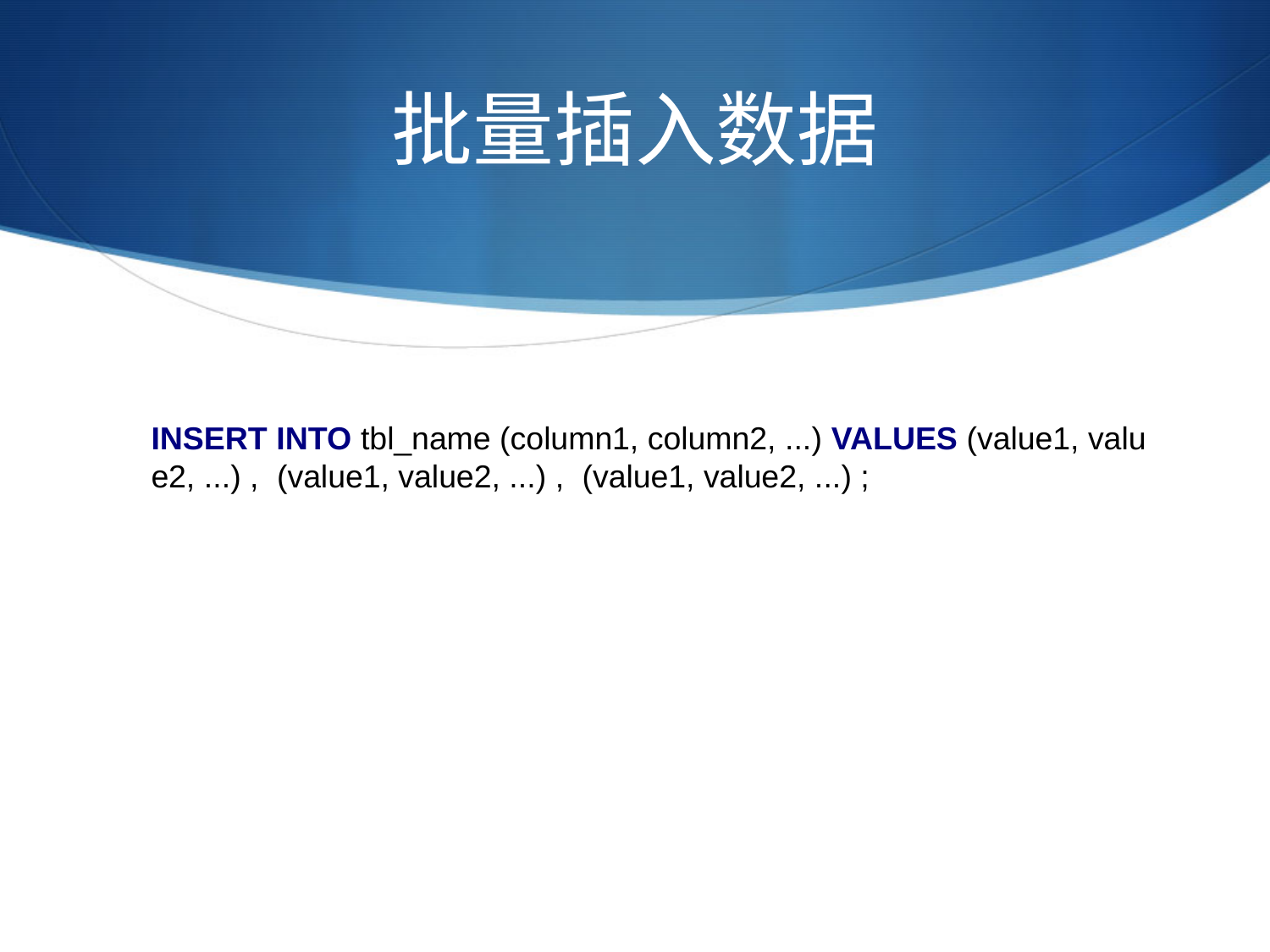

# 批量插入数据
INSERT INTO tbl_name (column1, column2, ...) VALUES (value1, value2, ...) ,  (value1, value2, ...) ,  (value1, value2, ...) ;